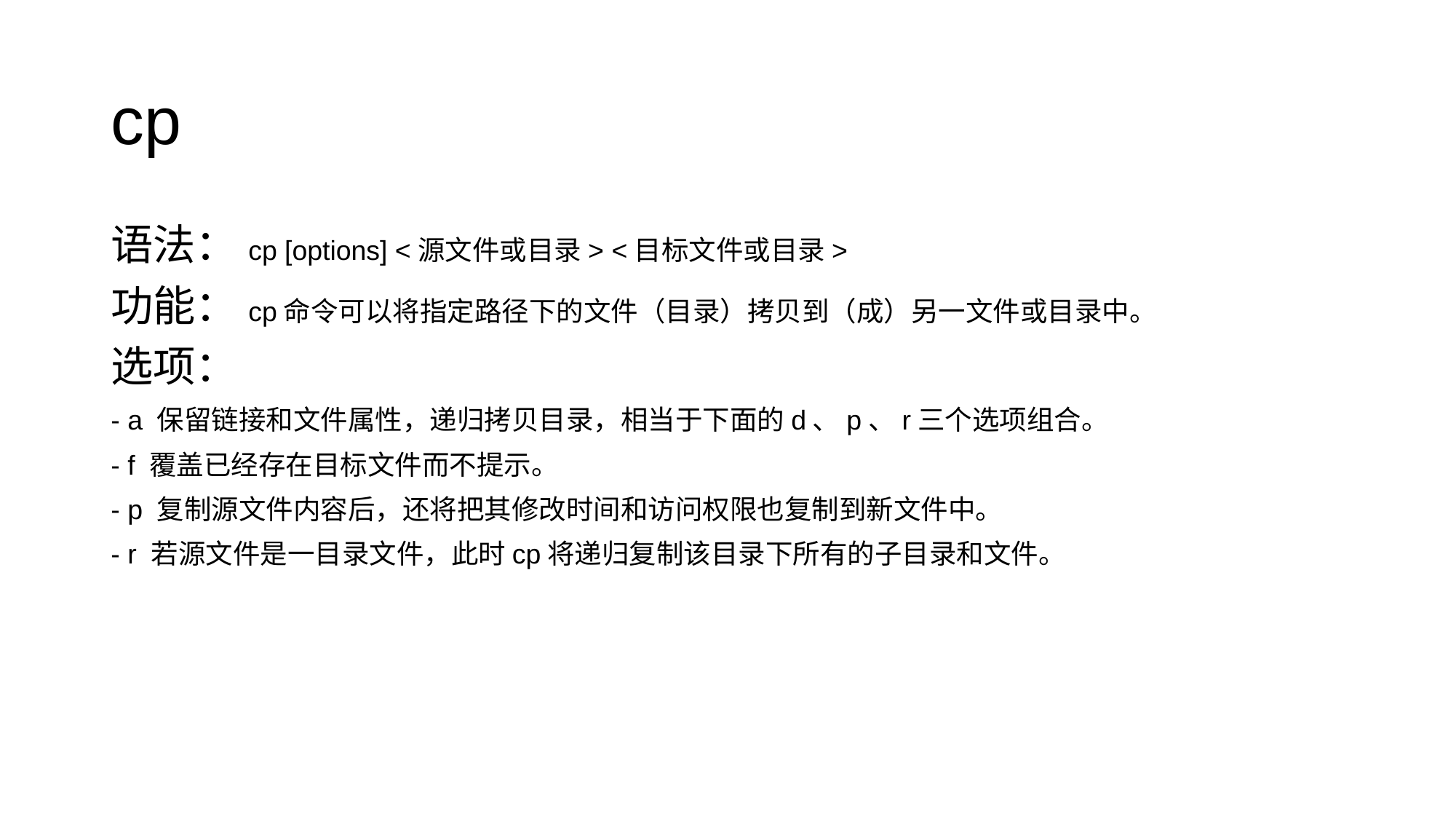

# cp
语法：cp [options] <源文件或目录> <目标文件或目录>
功能：cp命令可以将指定路径下的文件（目录）拷贝到（成）另一文件或目录中。
选项：
- a 保留链接和文件属性，递归拷贝目录，相当于下面的d、p、r三个选项组合。
- f 覆盖已经存在目标文件而不提示。
- p 复制源文件内容后，还将把其修改时间和访问权限也复制到新文件中。
- r 若源文件是一目录文件，此时cp将递归复制该目录下所有的子目录和文件。